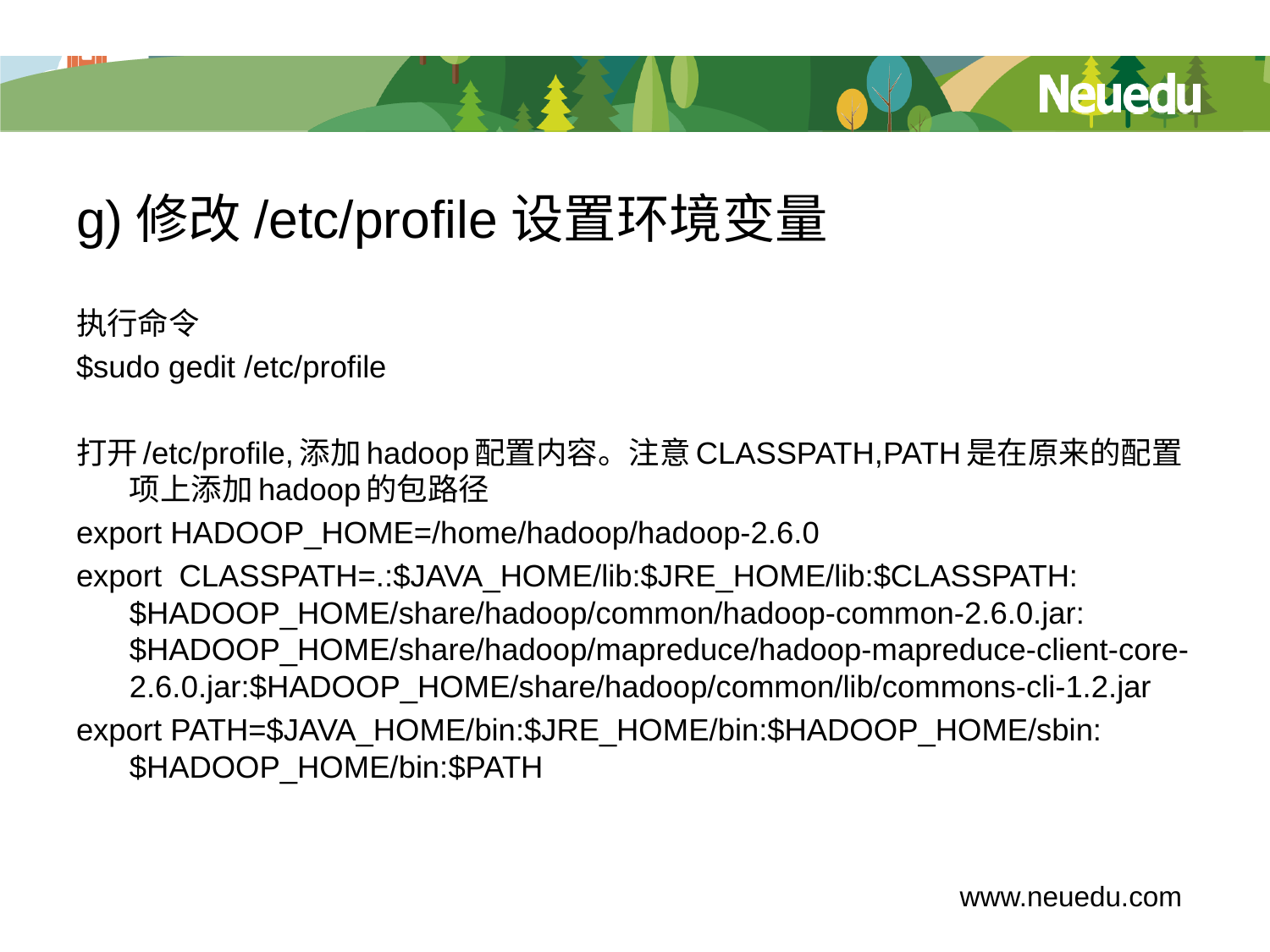

# g)修改/etc/profile设置环境变量
执行命令
$sudo gedit /etc/profile

打开/etc/profile,添加hadoop配置内容。注意CLASSPATH,PATH是在原来的配置项上添加hadoop的包路径
export HADOOP_HOME=/home/hadoop/hadoop-2.6.0
export  CLASSPATH=.:$JAVA_HOME/lib:$JRE_HOME/lib:$CLASSPATH:$HADOOP_HOME/share/hadoop/common/hadoop-common-2.6.0.jar:$HADOOP_HOME/share/hadoop/mapreduce/hadoop-mapreduce-client-core-2.6.0.jar:$HADOOP_HOME/share/hadoop/common/lib/commons-cli-1.2.jar
export PATH=$JAVA_HOME/bin:$JRE_HOME/bin:$HADOOP_HOME/sbin:$HADOOP_HOME/bin:$PATH